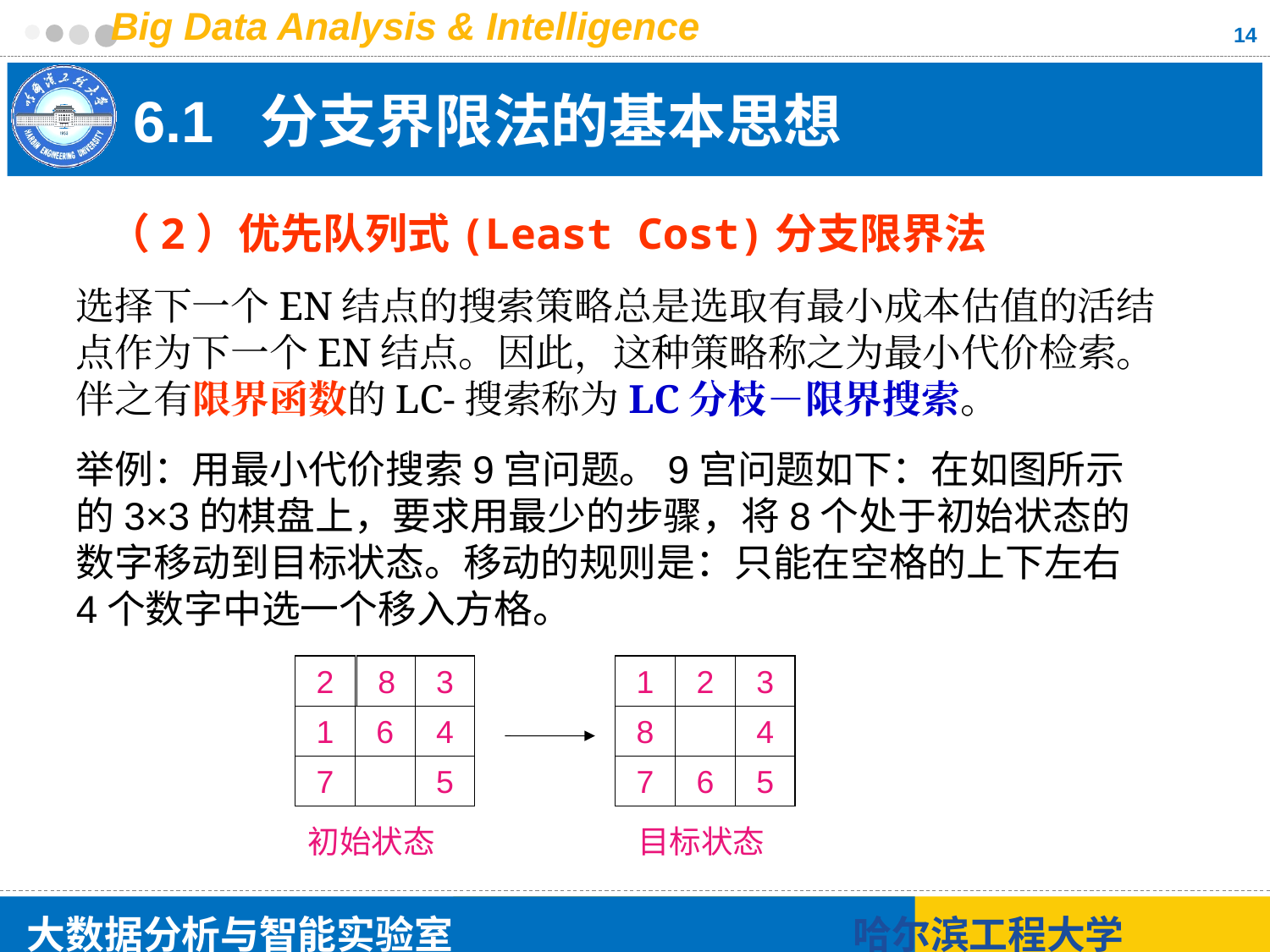

14
# 6.1  分支界限法的基本思想
（2）优先队列式(Least Cost)分支限界法
选择下一个EN结点的搜索策略总是选取有最小成本估值的活结点作为下一个EN结点。因此，这种策略称之为最小代价检索。伴之有限界函数的LC-搜索称为LC分枝－限界搜索。
举例：用最小代价搜索9宫问题。9宫问题如下：在如图所示的3×3的棋盘上，要求用最少的步骤，将8个处于初始状态的数字移动到目标状态。移动的规则是：只能在空格的上下左右4个数字中选一个移入方格。
2
8
3
1
2
3
1
6
4
8

4

7

5
7
6
5
初始状态
目标状态